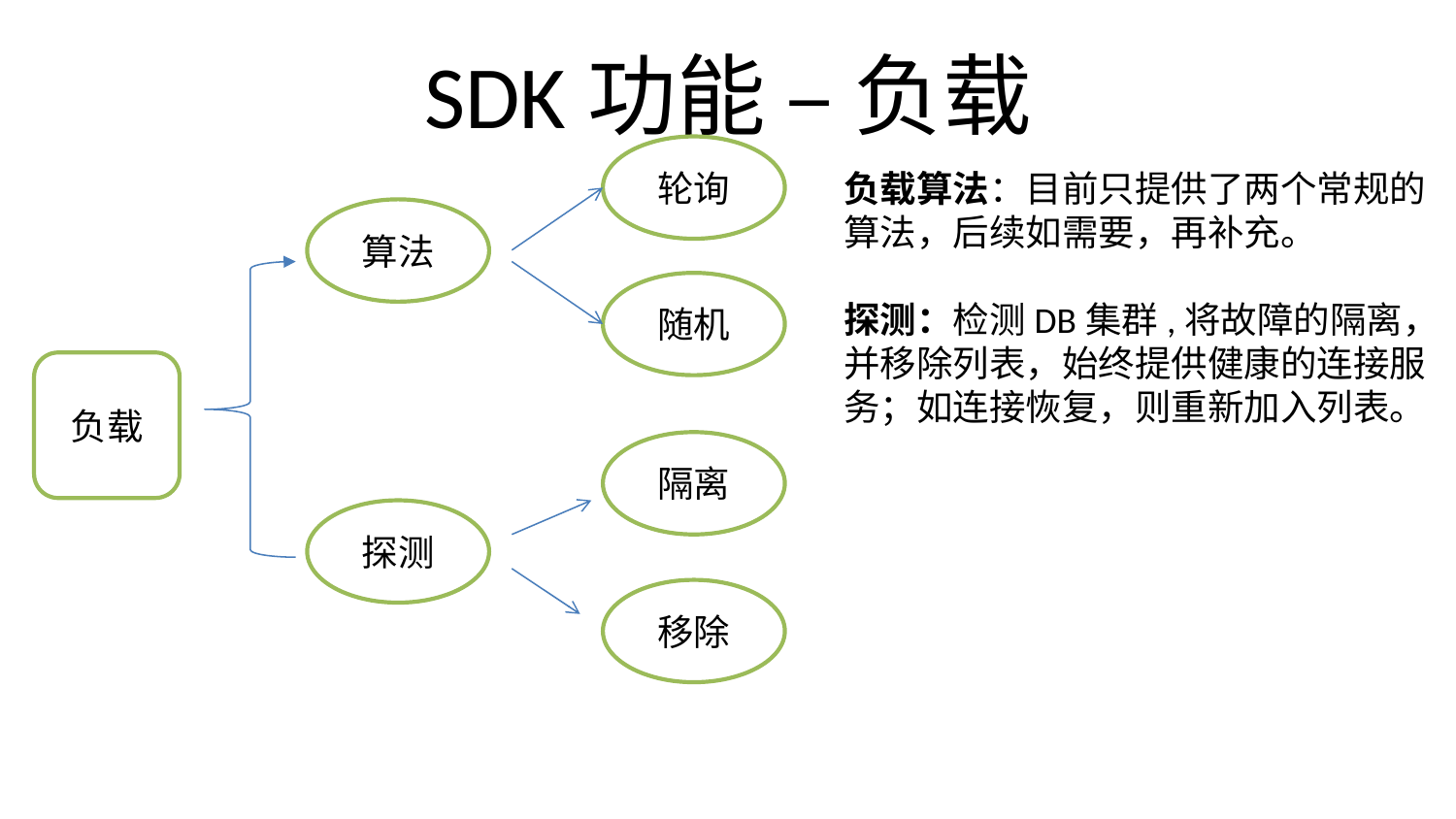

# SDK功能 – 负载
轮询
负载算法：目前只提供了两个常规的
算法，后续如需要，再补充。

探测：检测DB集群,将故障的隔离，
并移除列表，始终提供健康的连接服
务；如连接恢复，则重新加入列表。

算法

随机
负载
隔离
探测
移除